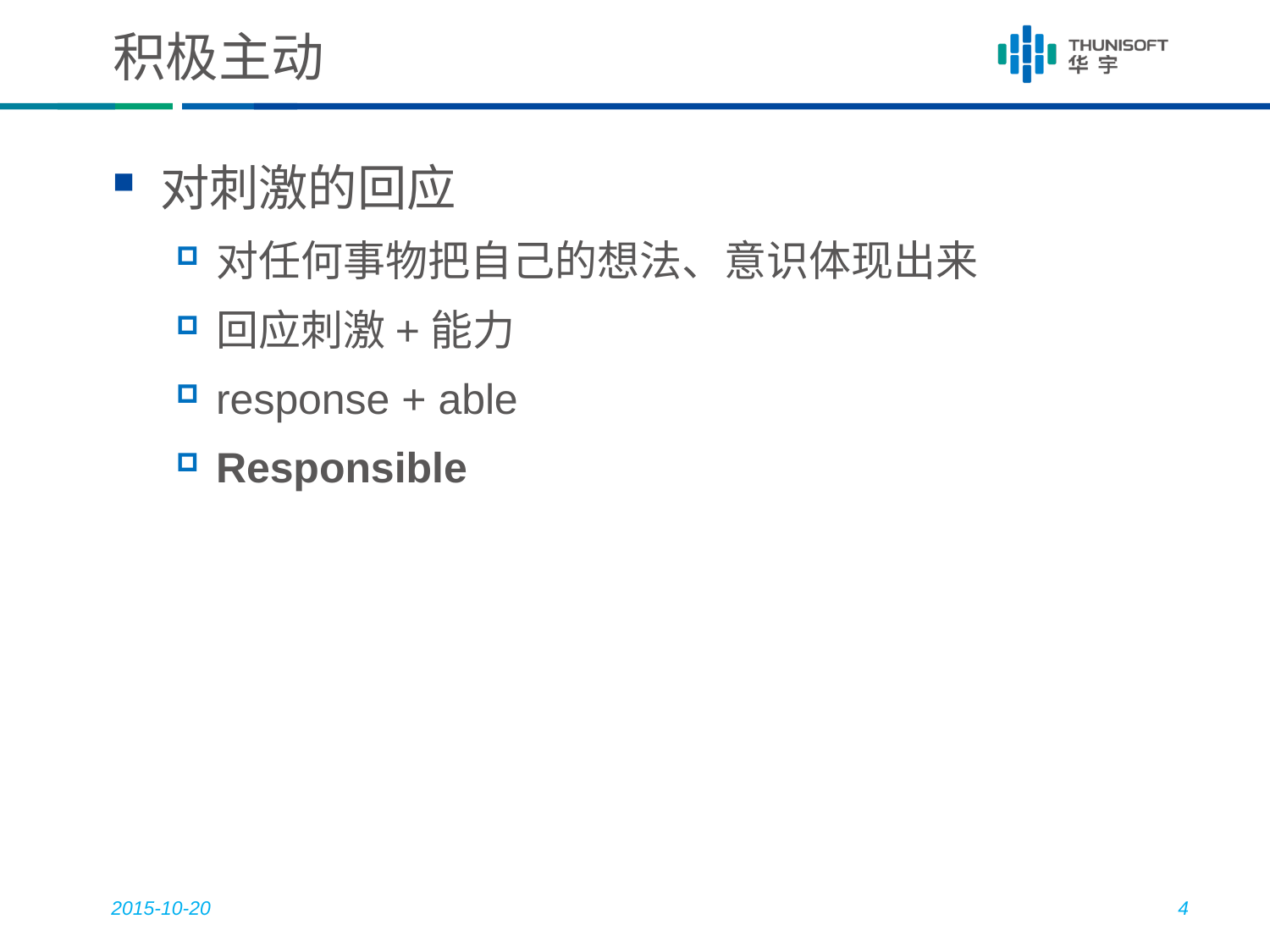

# 积极主动
对刺激的回应
对任何事物把自己的想法、意识体现出来
回应刺激+能力
response + able
Responsible

2015-10-20
4